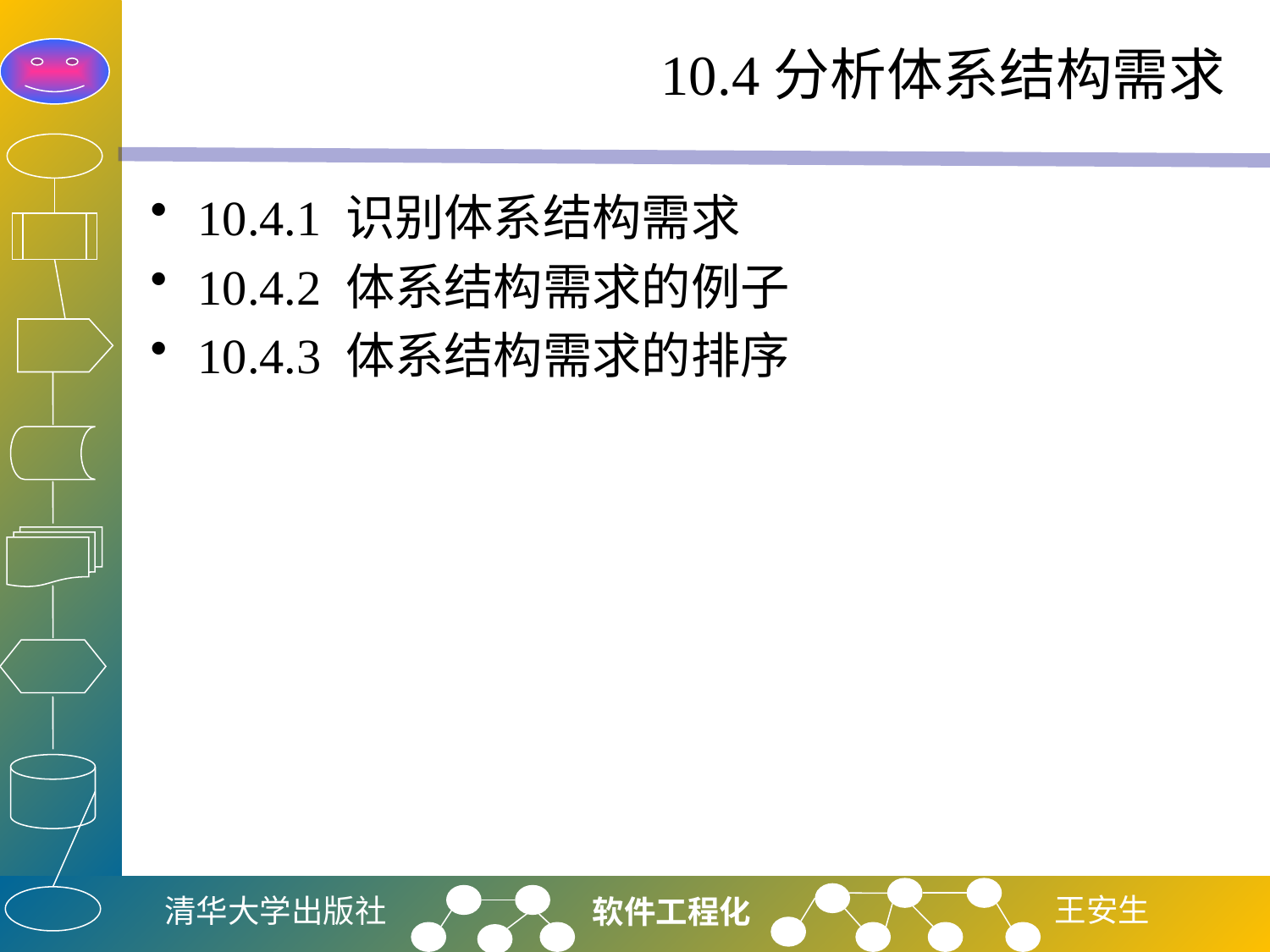

# 10.4分析体系结构需求
10.4.1 识别体系结构需求
10.4.2 体系结构需求的例子
10.4.3 体系结构需求的排序